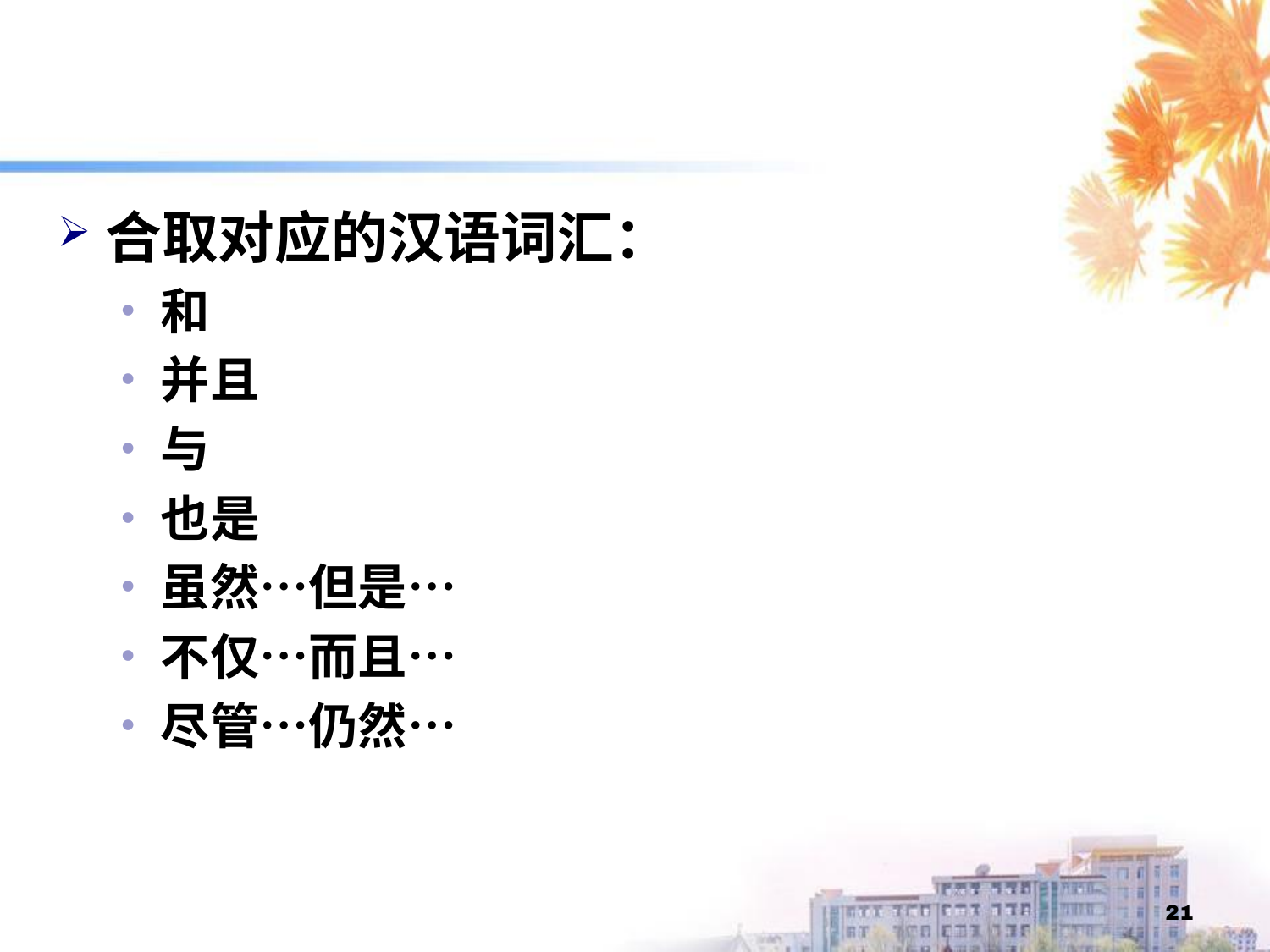

合取对应的汉语词汇：
和
并且
与
也是
虽然…但是…
不仅…而且…
尽管…仍然…

21